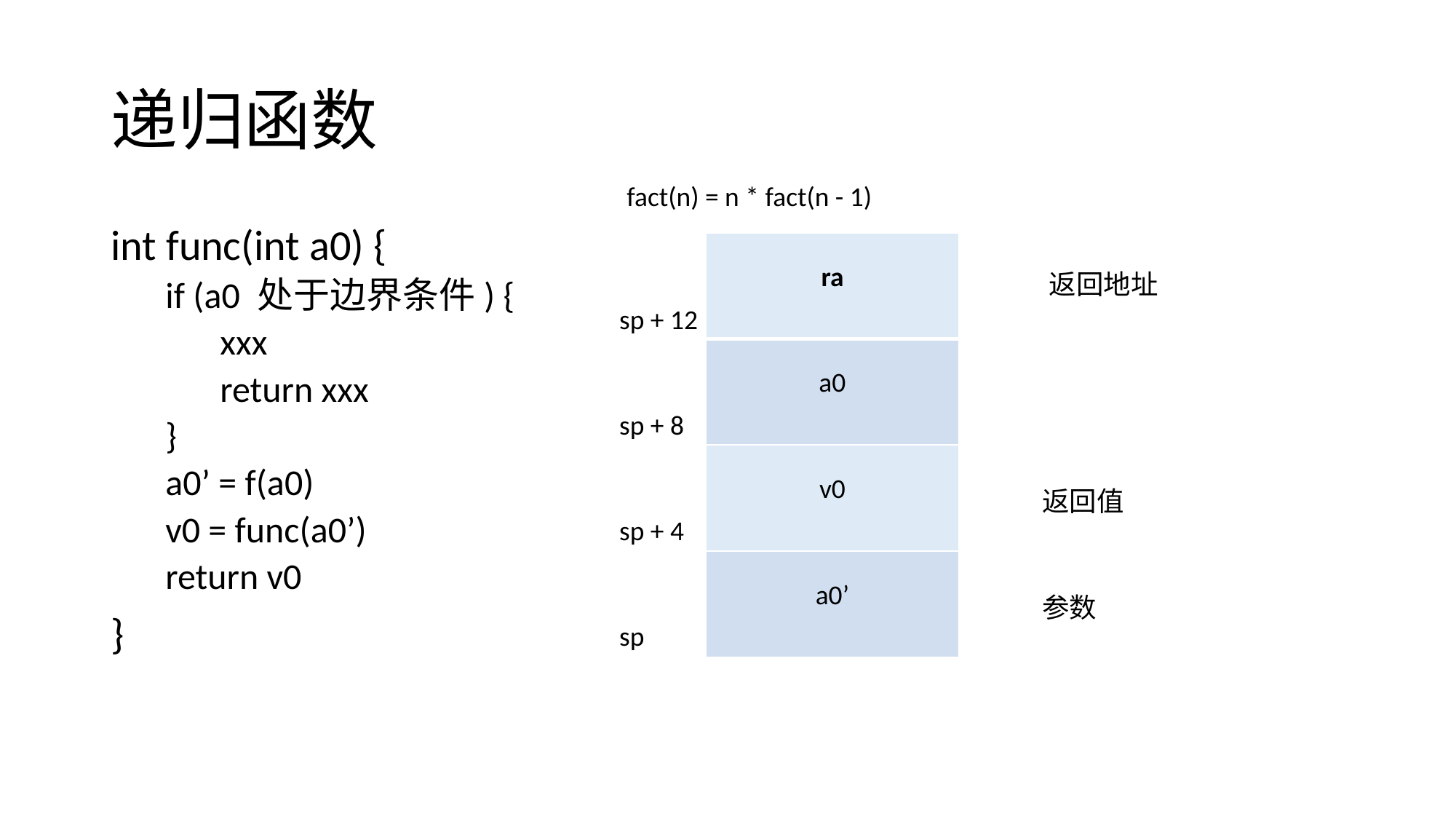

# 递归函数
fact(n) = n * fact(n - 1)
int func(int a0) {
if (a0 处于边界条件) {
xxx
return xxx
}
a0’ = f(a0)
v0 = func(a0’)
return v0
}

| ra |
| --- |
| a0 |
| v0 |
| a0’ |
返回地址
sp + 12
sp + 8
返回值
sp + 4
参数
sp